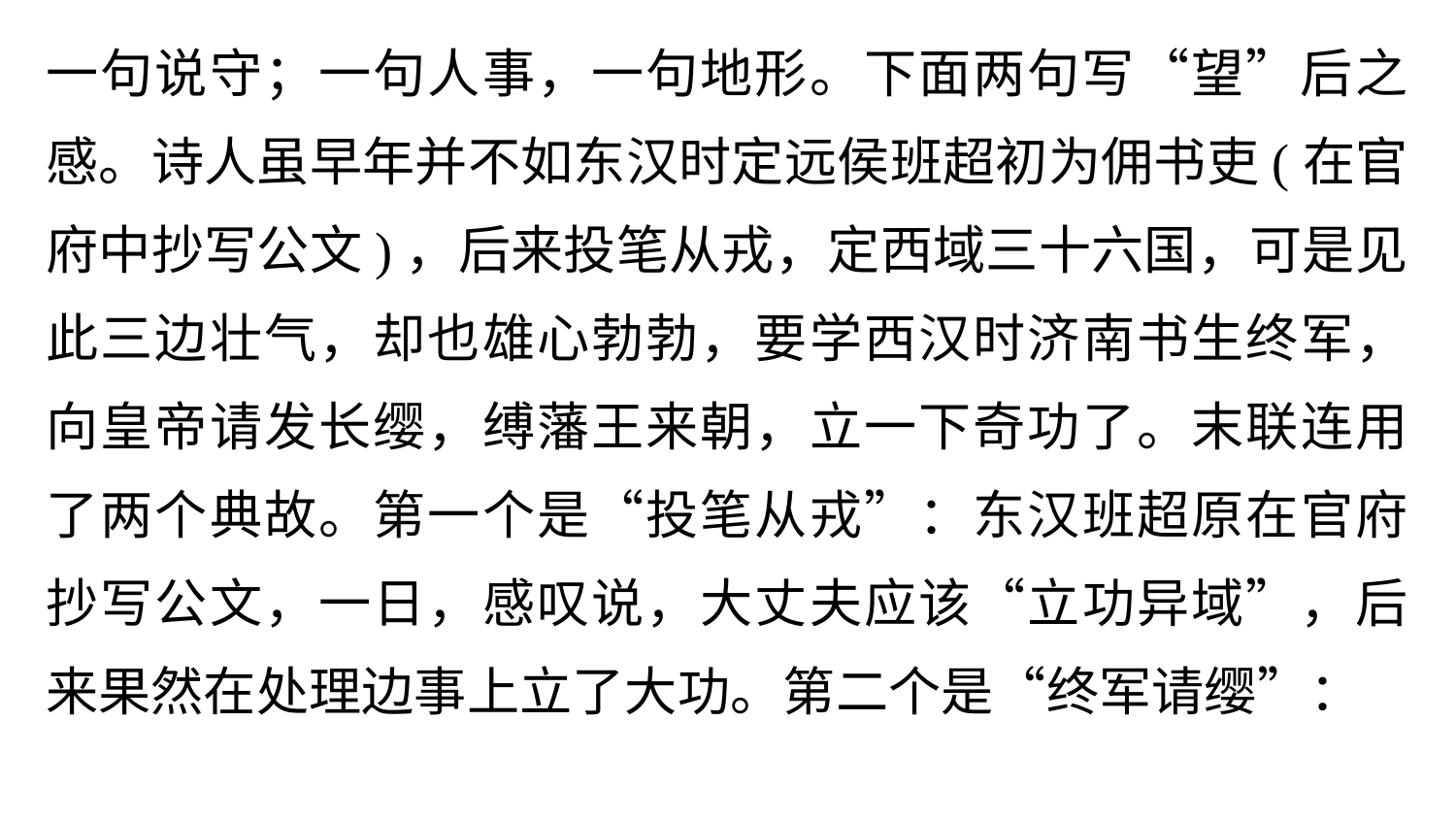

一句说守；一句人事，一句地形。下面两句写“望”后之感。诗人虽早年并不如东汉时定远侯班超初为佣书吏(在官府中抄写公文)，后来投笔从戎，定西域三十六国，可是见此三边壮气，却也雄心勃勃，要学西汉时济南书生终军，向皇帝请发长缨，缚藩王来朝，立一下奇功了。末联连用了两个典故。第一个是“投笔从戎”：东汉班超原在官府抄写公文，一日，感叹说，大丈夫应该“立功异域”，后来果然在处理边事上立了大功。第二个是“终军请缨”：